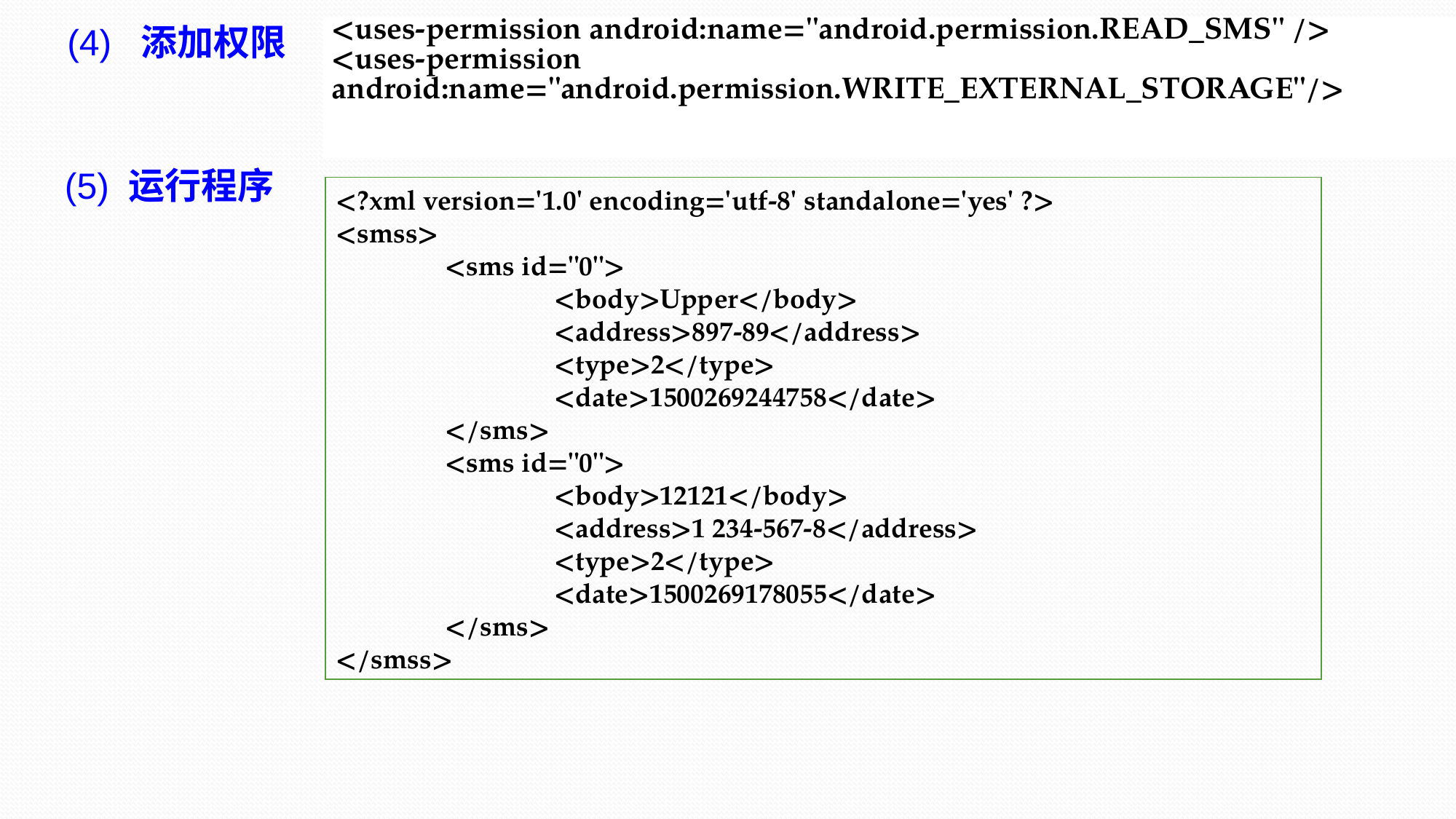

(4)  添加权限
| <uses-permission android:name="android.permission.READ\_SMS" /> <uses-permission android:name="android.permission.WRITE\_EXTERNAL\_STORAGE"/> |
| --- |
(5) 运行程序
<?xml version='1.0' encoding='utf-8' standalone='yes' ?>
<smss>
	<sms id="0">
		<body>Upper</body>
		<address>897-89</address>
		<type>2</type>
		<date>1500269244758</date>
	</sms>
	<sms id="0">
		<body>12121</body>
		<address>1 234-567-8</address>
		<type>2</type>
		<date>1500269178055</date>
	</sms>
</smss>